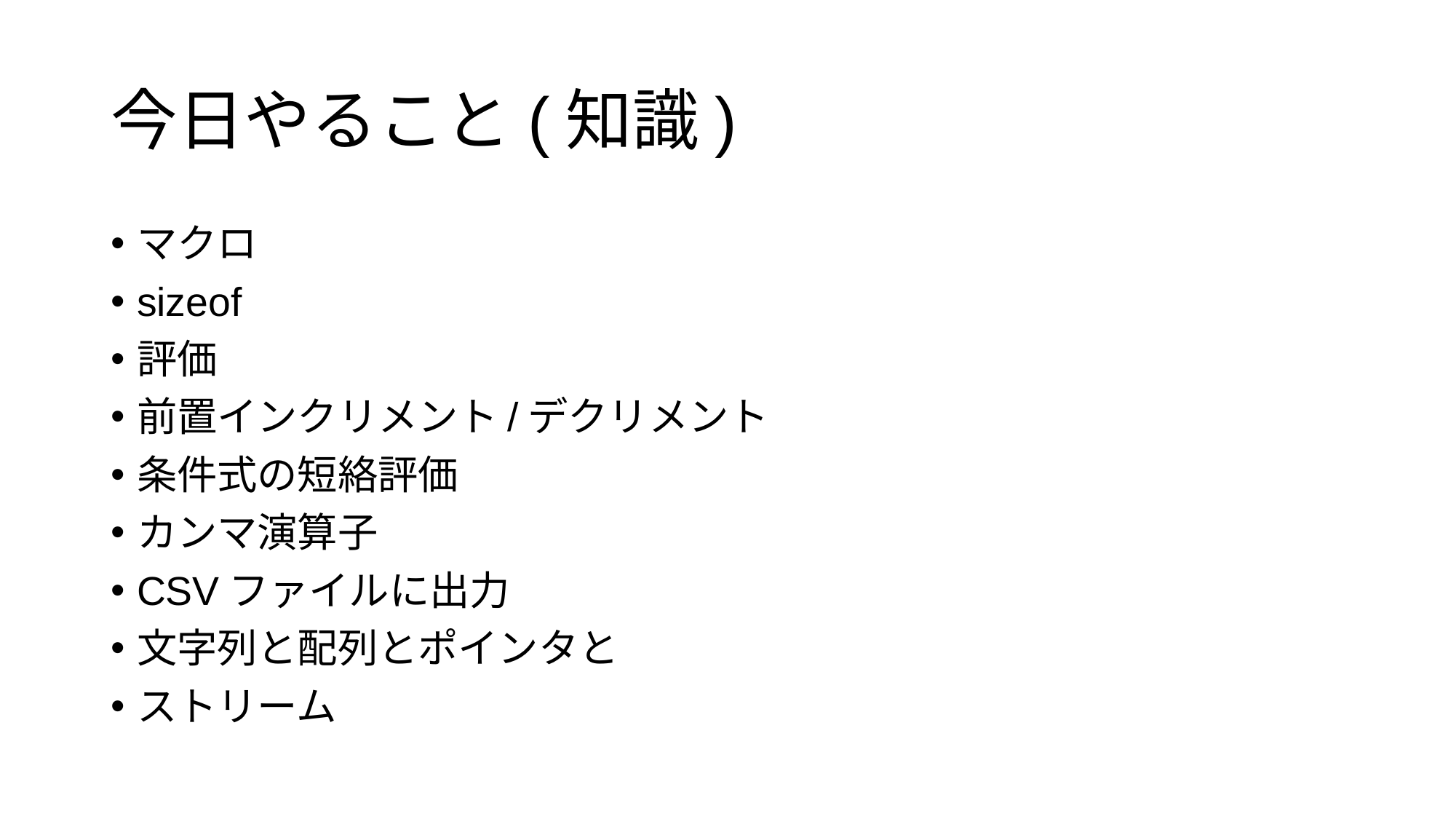

# 今日やること(知識)
マクロ
sizeof
評価
前置インクリメント/デクリメント
条件式の短絡評価
カンマ演算子
CSVファイルに出力
文字列と配列とポインタと
ストリーム